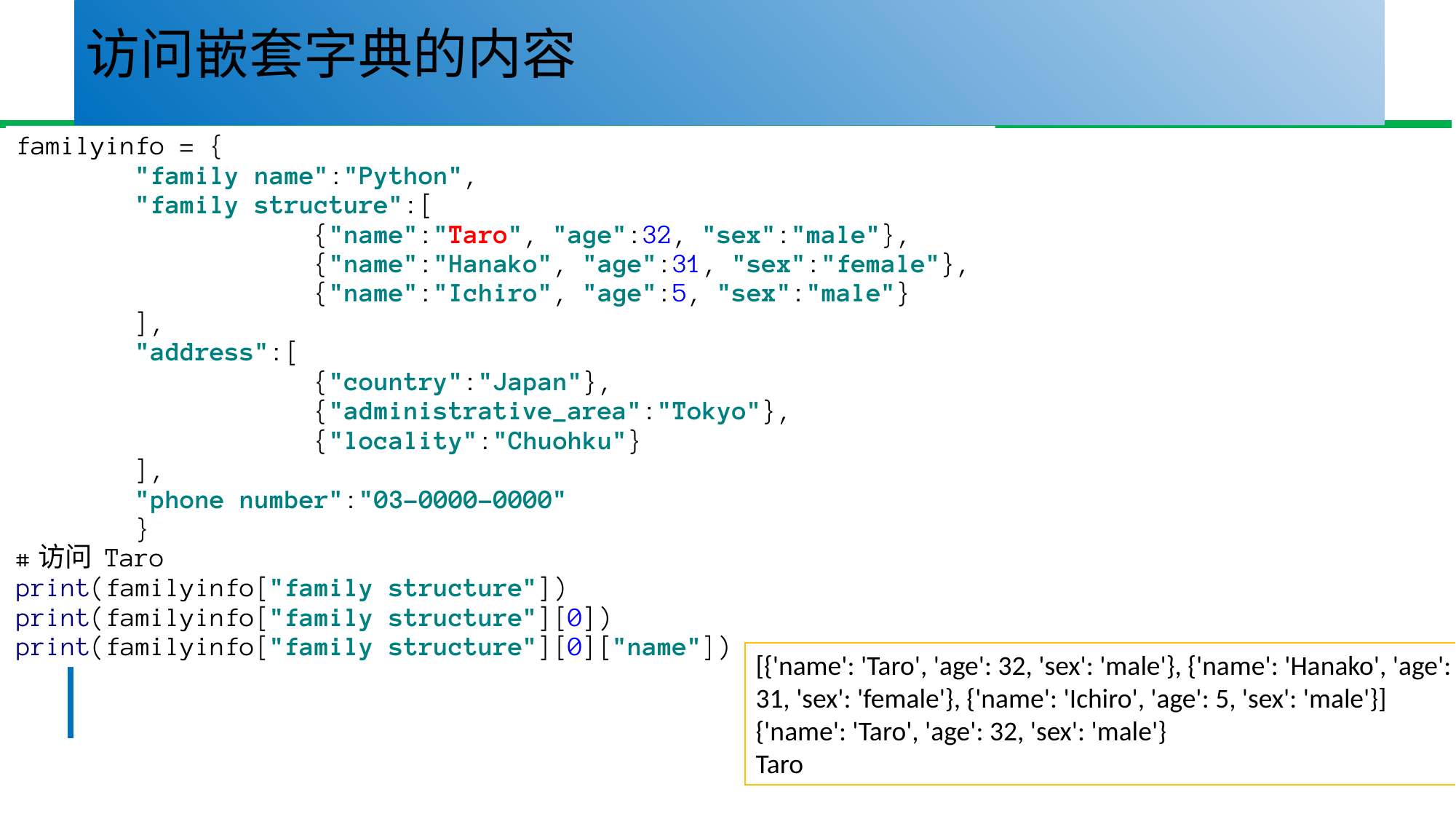

# 访问嵌套字典的内容
familyinfo = {
        "family name":"Python",
        "family structure":[
                    {"name":"Taro", "age":32, "sex":"male"},
                    {"name":"Hanako", "age":31, "sex":"female"},
                    {"name":"Ichiro", "age":5, "sex":"male"}
        ],
        "address":[
                    {"country":"Japan"},
                    {"administrative_area":"Tokyo"},
                    {"locality":"Chuohku"}
        ],
        "phone number":"03-0000-0000"
        }
#访问 Taro
print(familyinfo["family structure"])
print(familyinfo["family structure"][0])
print(familyinfo["family structure"][0]["name"])
[{'name': 'Taro', 'age': 32, 'sex': 'male'}, {'name': 'Hanako', 'age': 31, 'sex': 'female'}, {'name': 'Ichiro', 'age': 5, 'sex': 'male'}]
{'name': 'Taro', 'age': 32, 'sex': 'male'}
Taro